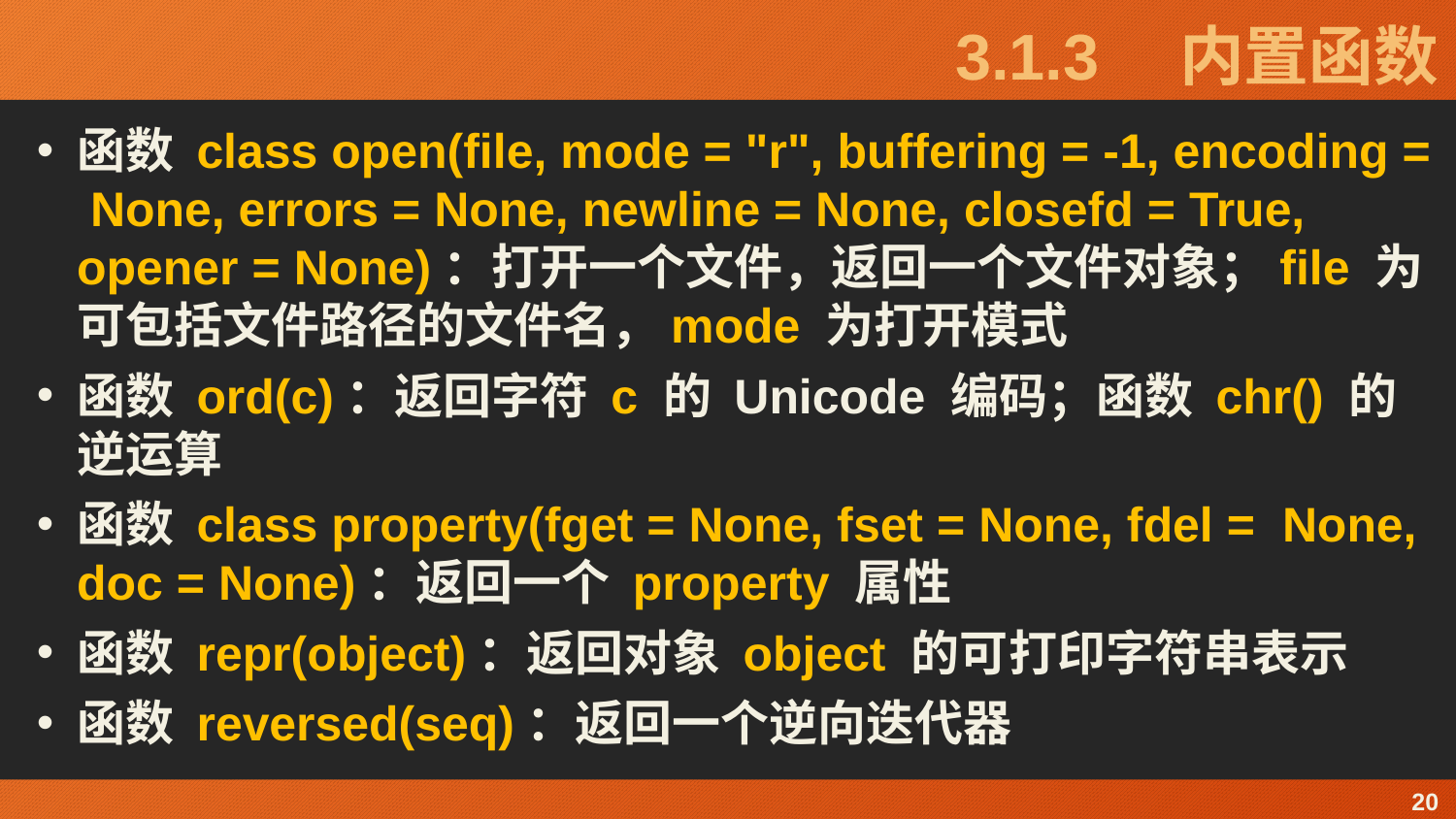

# 3.1.3　内置函数
函数 class open(file, mode = "r", buffering = -1, encoding =  None, errors = None, newline = None, closefd = True, opener = None)：打开一个文件，返回一个文件对象；file 为可包括文件路径的文件名，mode 为打开模式
函数 ord(c)：返回字符 c 的 Unicode 编码；函数 chr() 的逆运算
函数 class property(fget = None, fset = None, fdel =  None, doc = None)：返回一个 property 属性
函数 repr(object)：返回对象 object 的可打印字符串表示
函数 reversed(seq)：返回一个逆向迭代器
20